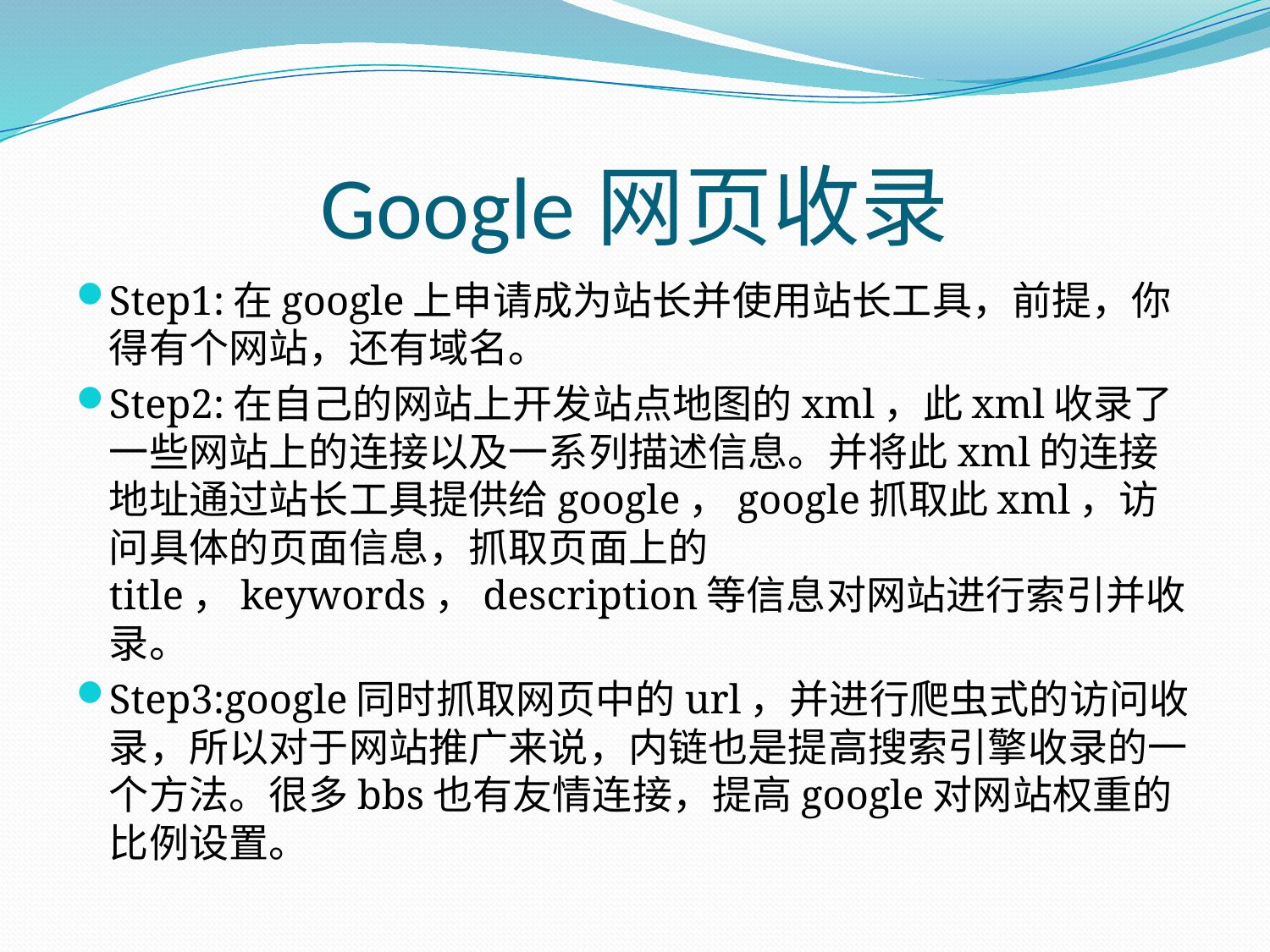

# Google网页收录
Step1:在google上申请成为站长并使用站长工具，前提，你得有个网站，还有域名。
Step2:在自己的网站上开发站点地图的xml，此xml收录了一些网站上的连接以及一系列描述信息。并将此xml的连接地址通过站长工具提供给google，google抓取此xml，访问具体的页面信息，抓取页面上的title，keywords，description等信息对网站进行索引并收录。
Step3:google同时抓取网页中的url，并进行爬虫式的访问收录，所以对于网站推广来说，内链也是提高搜索引擎收录的一个方法。很多bbs也有友情连接，提高google对网站权重的比例设置。